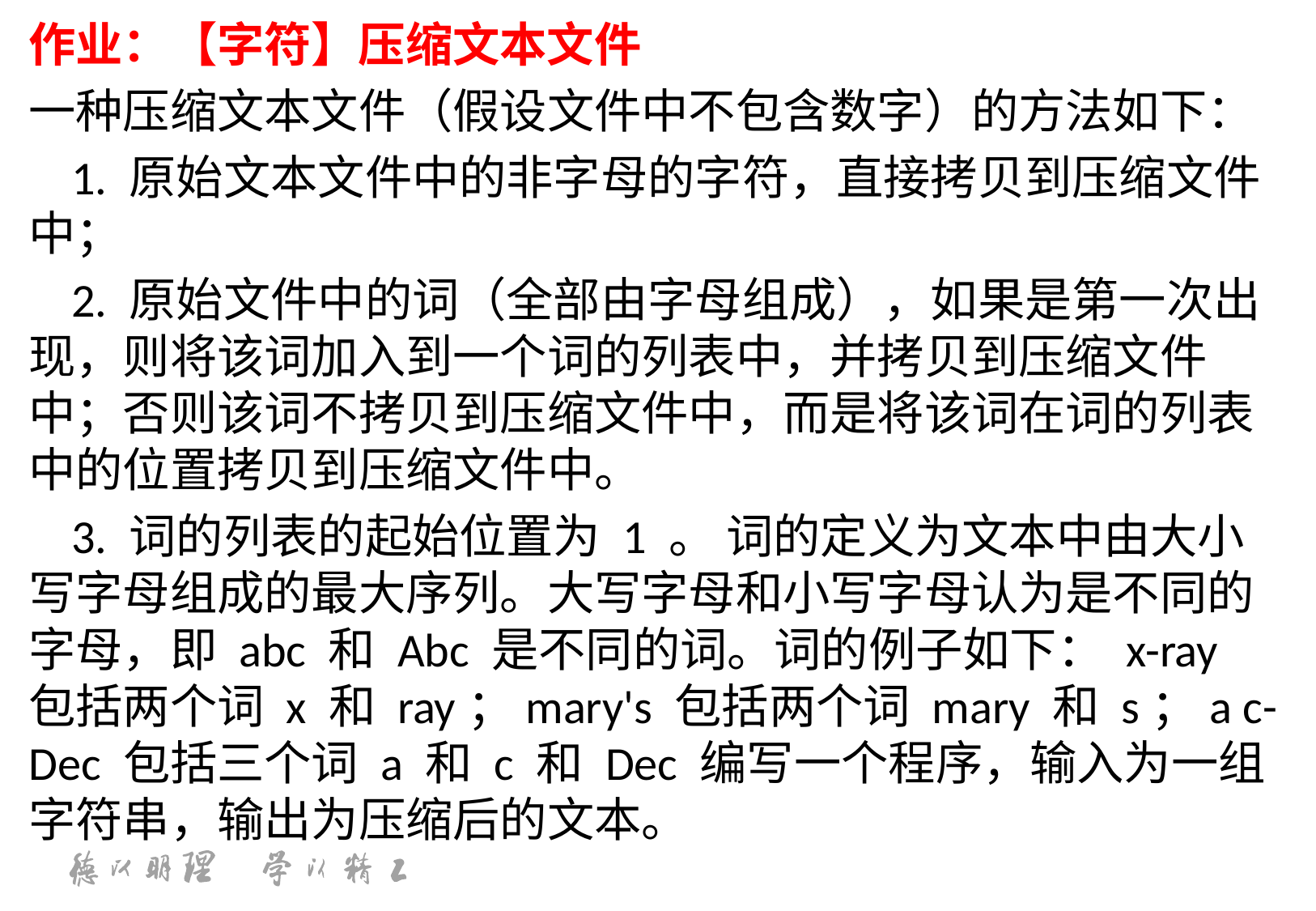

作业：【字符】压缩文本文件
一种压缩文本文件（假设文件中不包含数字）的方法如下：
    1. 原始文本文件中的非字母的字符，直接拷贝到压缩文件中；
    2. 原始文件中的词（全部由字母组成），如果是第一次出现，则将该词加入到一个词的列表中，并拷贝到压缩文件中；否则该词不拷贝到压缩文件中，而是将该词在词的列表中的位置拷贝到压缩文件中。
    3. 词的列表的起始位置为 1 。 词的定义为文本中由大小写字母组成的最大序列。大写字母和小写字母认为是不同的字母，即 abc 和 Abc 是不同的词。词的例子如下： x-ray 包括两个词 x 和 ray；mary's 包括两个词 mary 和 s；a c-Dec 包括三个词 a 和 c 和 Dec 编写一个程序，输入为一组字符串，输出为压缩后的文本。
112